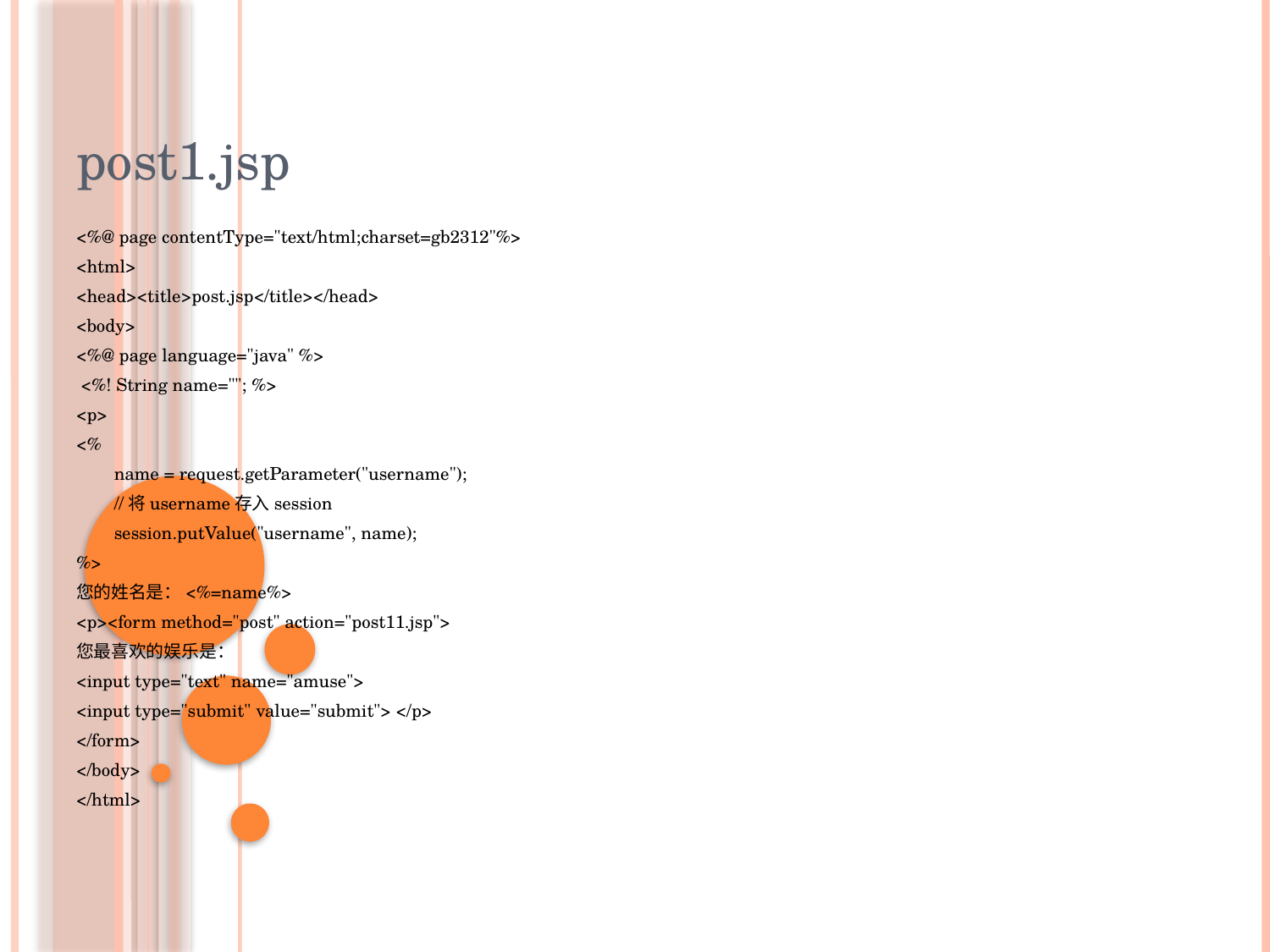

post1.jsp
<%@ page contentType="text/html;charset=gb2312"%>
<html>
<head><title>post.jsp</title></head>
<body>
<%@ page language="java" %>
 <%! String name=""; %>
<p>
<%
	name = request.getParameter("username");
	//将username存入session
	session.putValue("username", name);
%>
您的姓名是：<%=name%>
<p><form method="post" action="post11.jsp">
您最喜欢的娱乐是：
<input type="text" name="amuse">
<input type="submit" value="submit"> </p>
</form>
</body>
</html>